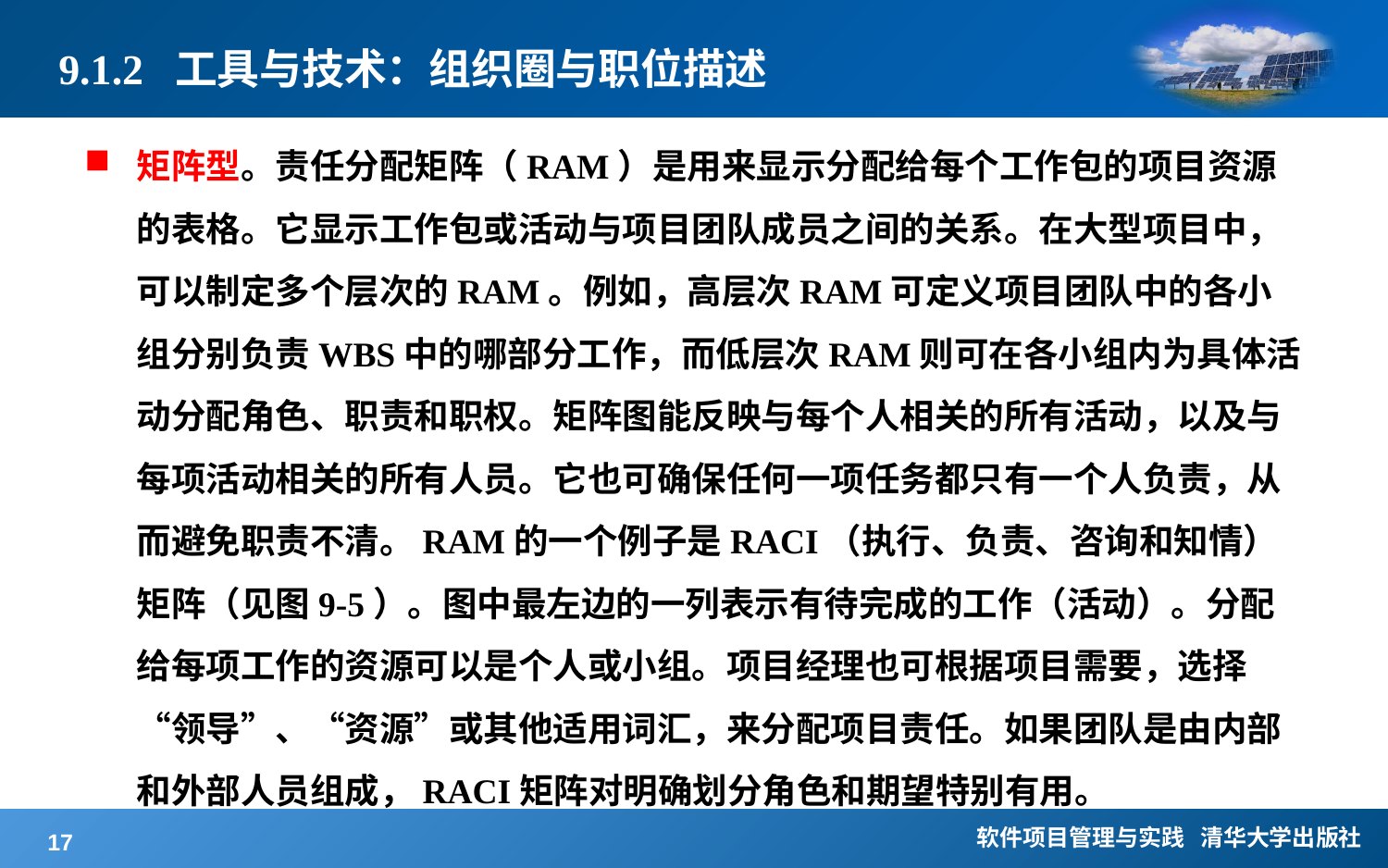

# 9.1.2  工具与技术：组织圈与职位描述
矩阵型。责任分配矩阵（RAM）是用来显示分配给每个工作包的项目资源的表格。它显示工作包或活动与项目团队成员之间的关系。在大型项目中，可以制定多个层次的RAM。例如，高层次RAM可定义项目团队中的各小组分别负责WBS中的哪部分工作，而低层次RAM则可在各小组内为具体活动分配角色、职责和职权。矩阵图能反映与每个人相关的所有活动，以及与每项活动相关的所有人员。它也可确保任何一项任务都只有一个人负责，从而避免职责不清。RAM的一个例子是RACI（执行、负责、咨询和知情）矩阵（见图9-5）。图中最左边的一列表示有待完成的工作（活动）。分配给每项工作的资源可以是个人或小组。项目经理也可根据项目需要，选择“领导”、“资源”或其他适用词汇，来分配项目责任。如果团队是由内部和外部人员组成，RACI矩阵对明确划分角色和期望特别有用。